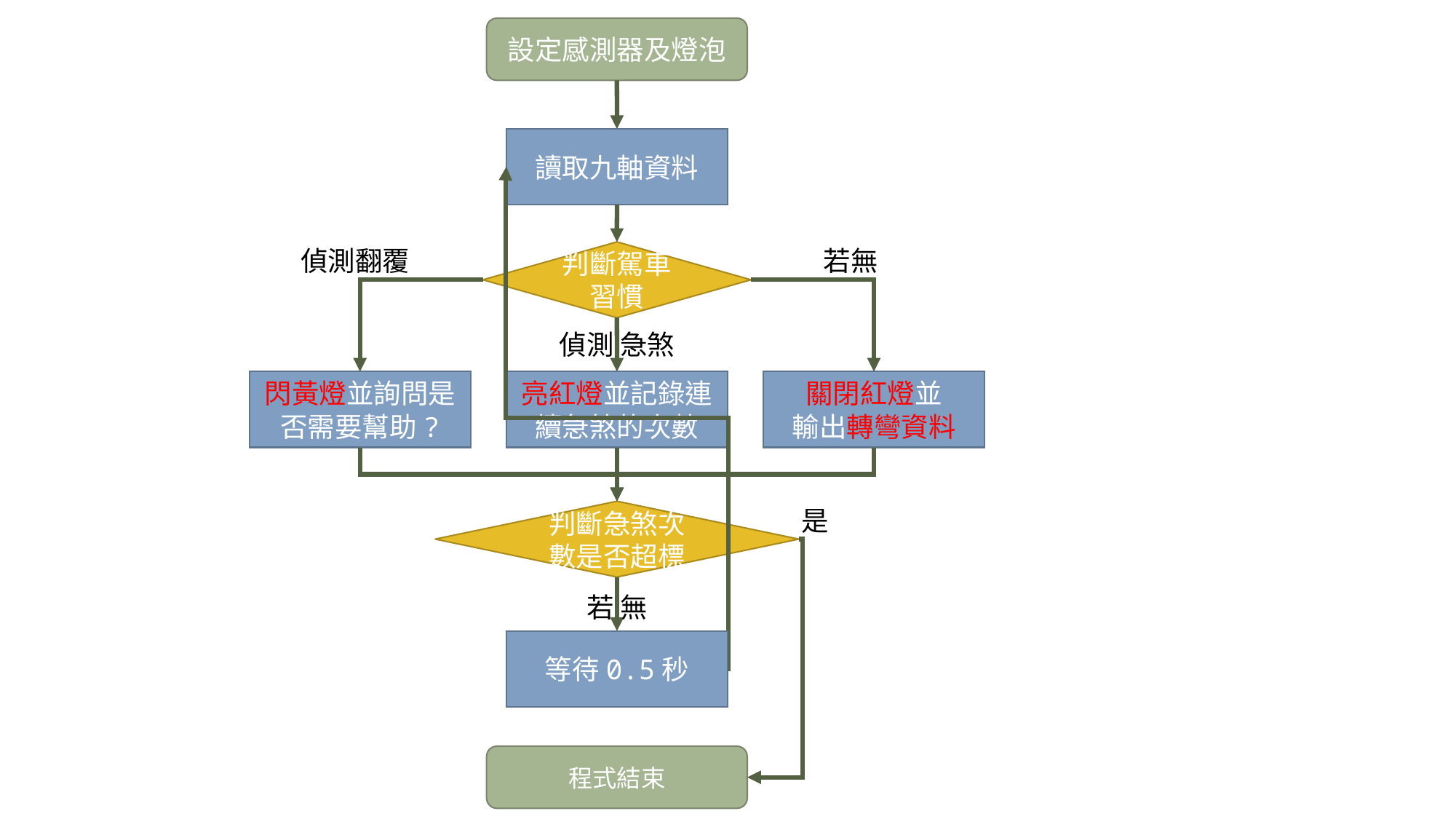

設定感測器及燈泡
讀取九軸資料
偵測翻覆
若無
判斷駕車習慣
偵測 急煞
閃黃燈並詢問是否需要幫助?
亮紅燈並記錄連續急煞的次數
關閉紅燈並
輸出轉彎資料
是
判斷急煞次數是否超標
若 無
等待0.5秒
程式結束